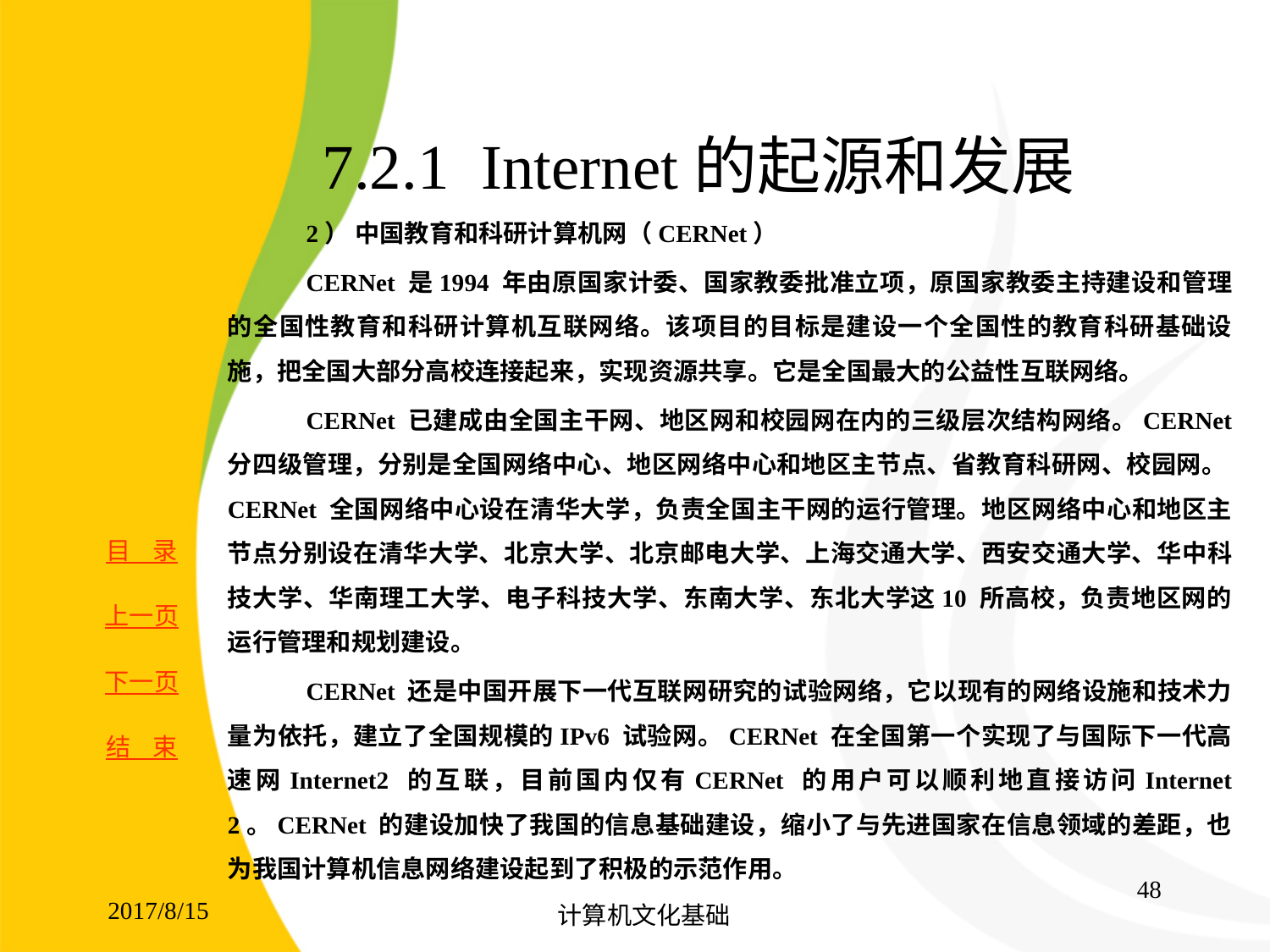

# 7.2.1  Internet的起源和发展
2） 中国教育和科研计算机网（CERNet）
CERNet 是1994 年由原国家计委、国家教委批准立项，原国家教委主持建设和管理的全国性教育和科研计算机互联网络。该项目的目标是建设一个全国性的教育科研基础设施，把全国大部分高校连接起来，实现资源共享。它是全国最大的公益性互联网络。
CERNet 已建成由全国主干网、地区网和校园网在内的三级层次结构网络。CERNet 分四级管理，分别是全国网络中心、地区网络中心和地区主节点、省教育科研网、校园网。CERNet 全国网络中心设在清华大学，负责全国主干网的运行管理。地区网络中心和地区主节点分别设在清华大学、北京大学、北京邮电大学、上海交通大学、西安交通大学、华中科技大学、华南理工大学、电子科技大学、东南大学、东北大学这10 所高校，负责地区网的运行管理和规划建设。
CERNet 还是中国开展下一代互联网研究的试验网络，它以现有的网络设施和技术力量为依托，建立了全国规模的IPv6 试验网。CERNet 在全国第一个实现了与国际下一代高速网Internet2 的互联，目前国内仅有CERNet 的用户可以顺利地直接访问Internet 2。CERNet 的建设加快了我国的信息基础建设，缩小了与先进国家在信息领域的差距，也为我国计算机信息网络建设起到了积极的示范作用。
48
2017/8/15